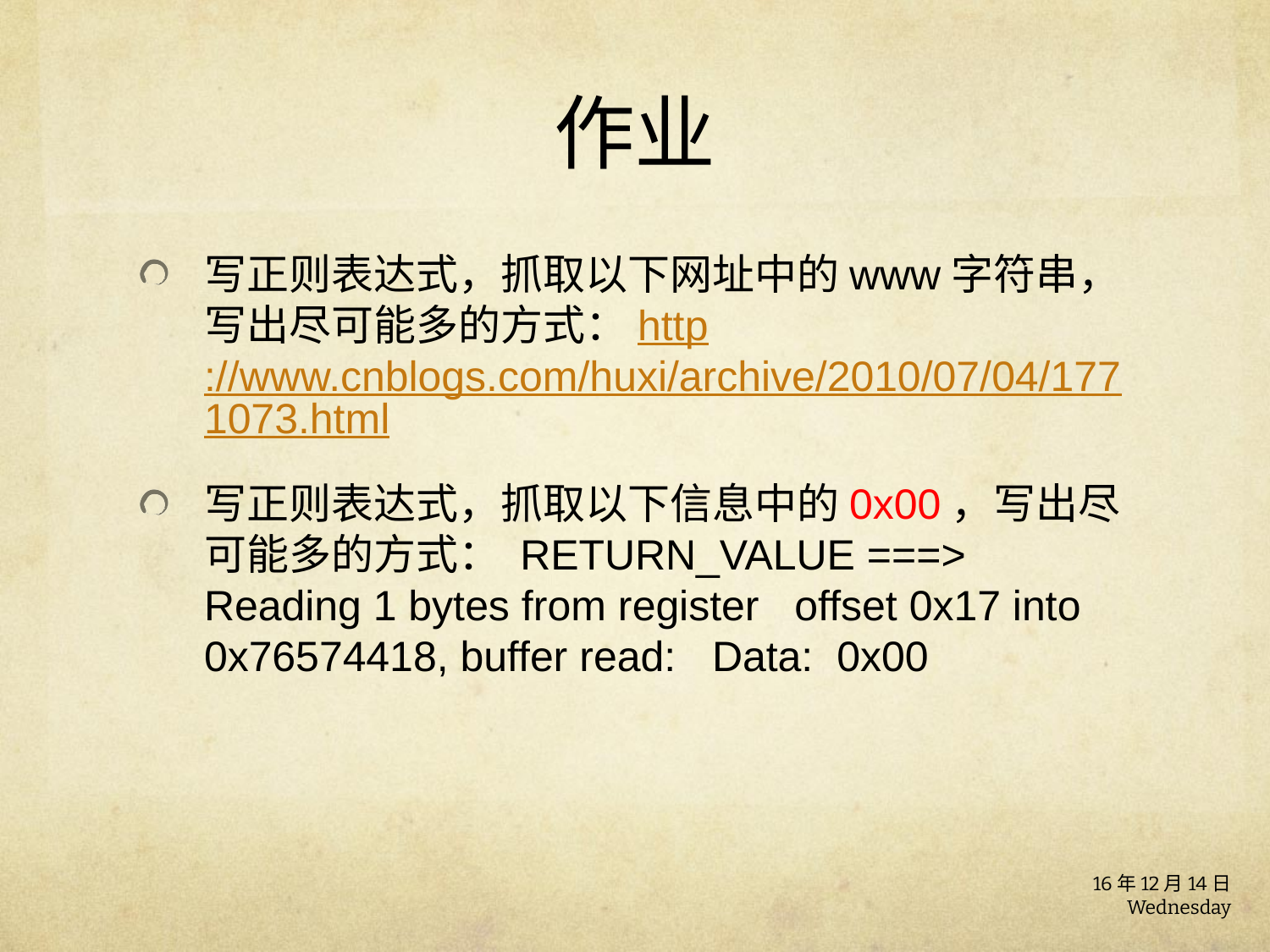

# 作业
写正则表达式，抓取以下网址中的www字符串，写出尽可能多的方式：http://www.cnblogs.com/huxi/archive/2010/07/04/1771073.html
写正则表达式，抓取以下信息中的0x00，写出尽可能多的方式： RETURN_VALUE ===> Reading 1 bytes from register   offset 0x17 into 0x76574418, buffer read:	Data:  0x00
16年12月14日 Wednesday